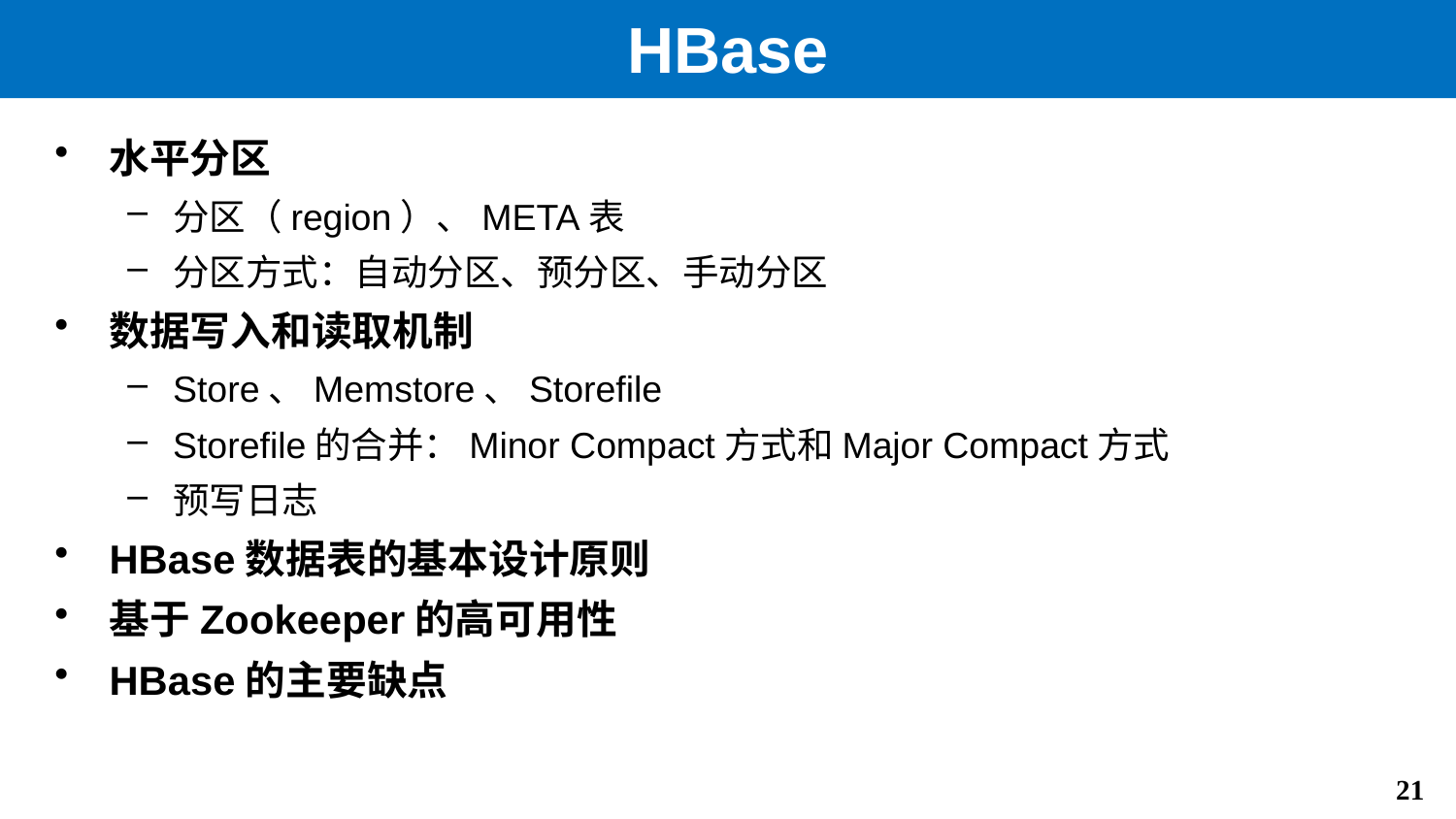

# HBase
水平分区
分区（region）、META表
分区方式：自动分区、预分区、手动分区
数据写入和读取机制
Store、Memstore、Storefile
Storefile的合并：Minor Compact方式和Major Compact方式
预写日志
HBase数据表的基本设计原则
基于Zookeeper的高可用性
HBase的主要缺点